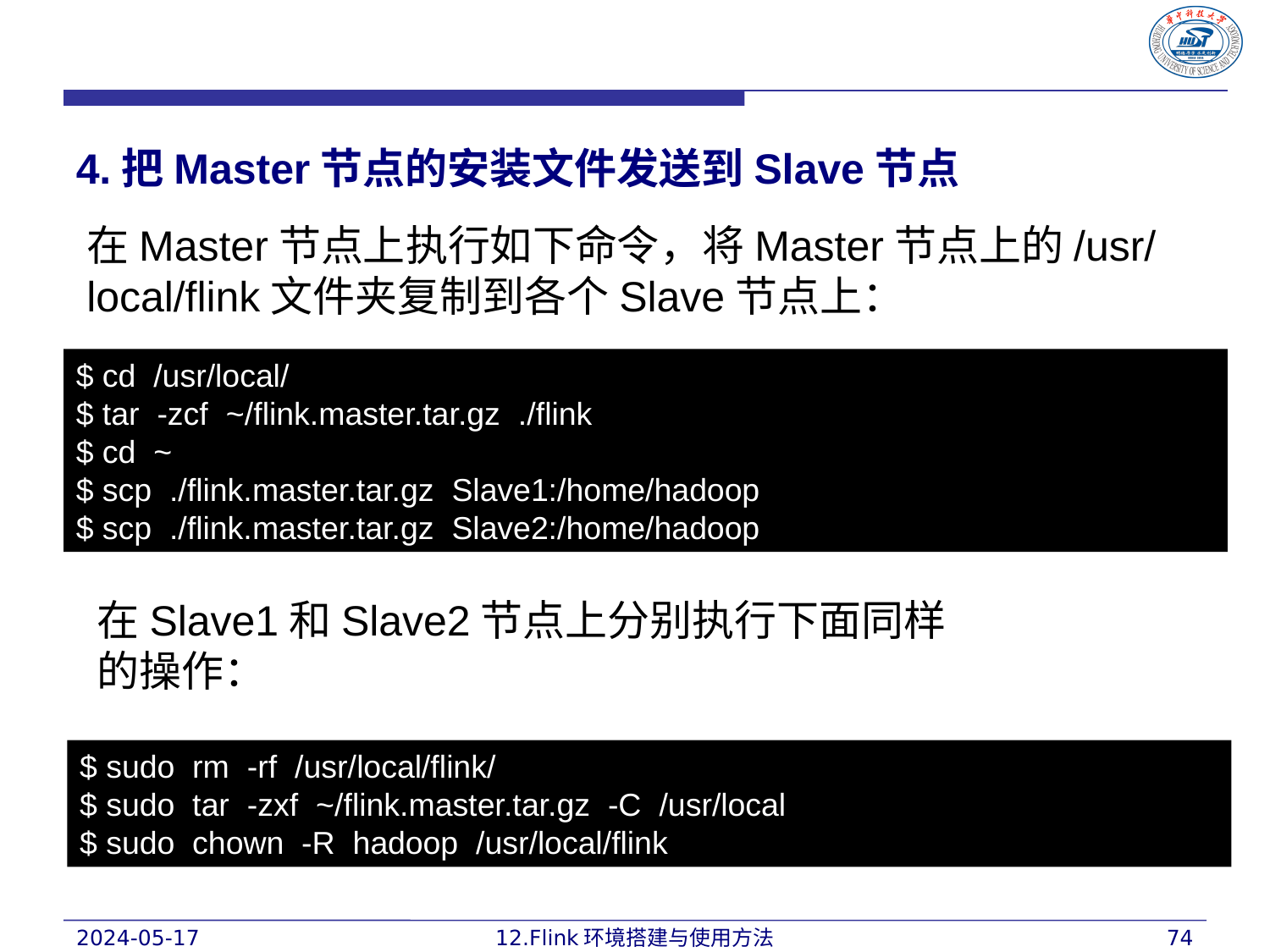

4.把Master节点的安装文件发送到Slave节点
在Master节点上执行如下命令，将Master节点上的/usr/local/flink文件夹复制到各个Slave节点上：
$ cd  /usr/local/
$ tar  -zcf  ~/flink.master.tar.gz  ./flink
$ cd  ~
$ scp  ./flink.master.tar.gz  Slave1:/home/hadoop
$ scp  ./flink.master.tar.gz  Slave2:/home/hadoop
在Slave1和Slave2节点上分别执行下面同样的操作：
$ sudo  rm  -rf  /usr/local/flink/
$ sudo  tar  -zxf  ~/flink.master.tar.gz  -C  /usr/local
$ sudo  chown  -R  hadoop  /usr/local/flink
2024-05-17
12.Flink环境搭建与使用方法
74